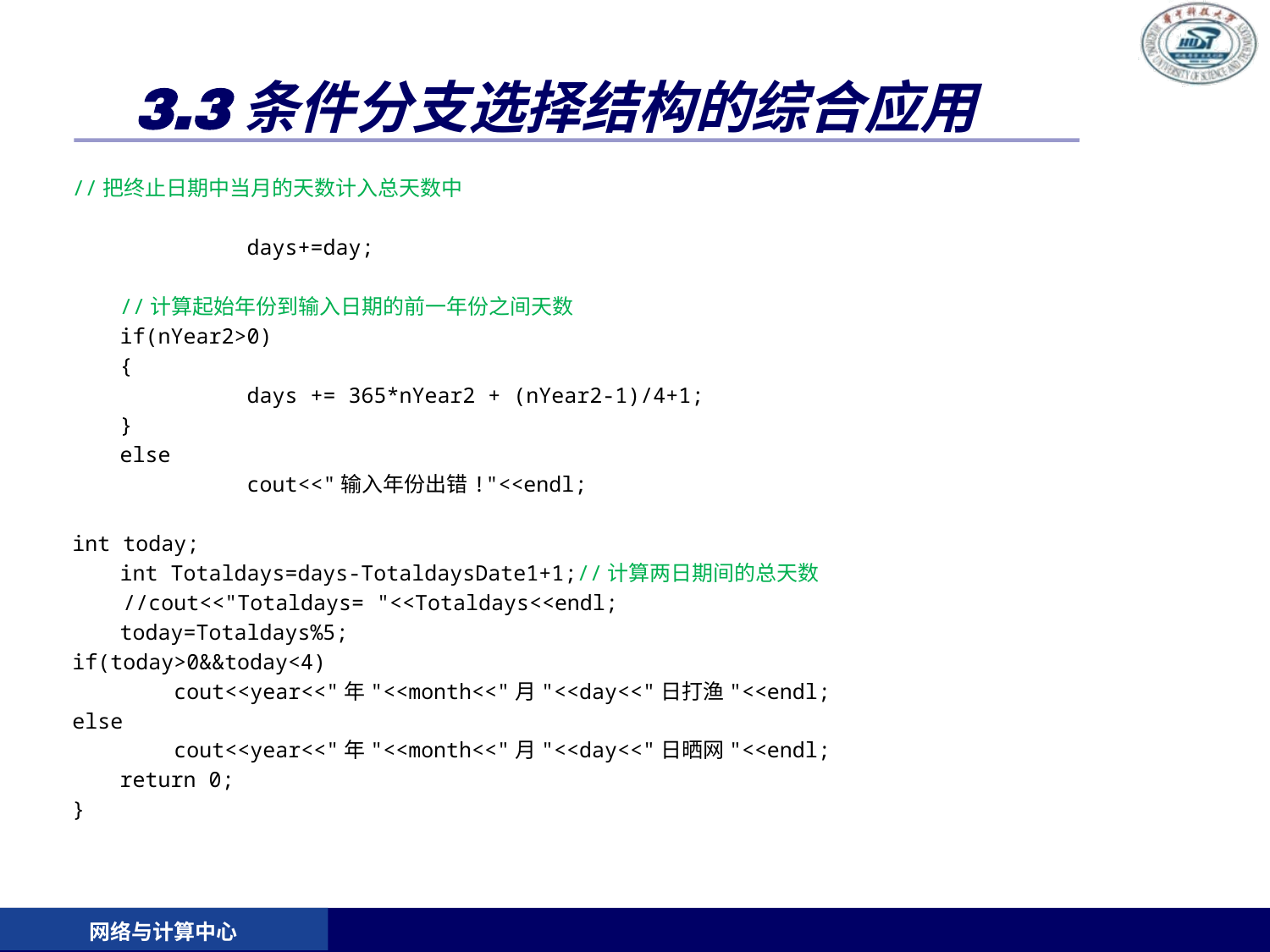

# 3.3条件分支选择结构的综合应用
//把终止日期中当月的天数计入总天数中

		days+=day;

	//计算起始年份到输入日期的前一年份之间天数
	if(nYear2>0)
	{
		days += 365*nYear2 + (nYear2-1)/4+1;
	}
	else
		cout<<"输入年份出错!"<<endl;

int today;
	int Totaldays=days-TotaldaysDate1+1;//计算两日期间的总天数
    //cout<<"Totaldays= "<<Totaldays<<endl;
	today=Totaldays%5;
if(today>0&&today<4)
        cout<<year<<"年"<<month<<"月"<<day<<"日打渔"<<endl;
else
        cout<<year<<"年"<<month<<"月"<<day<<"日晒网"<<endl;
	return 0;
}

网络与计算中心